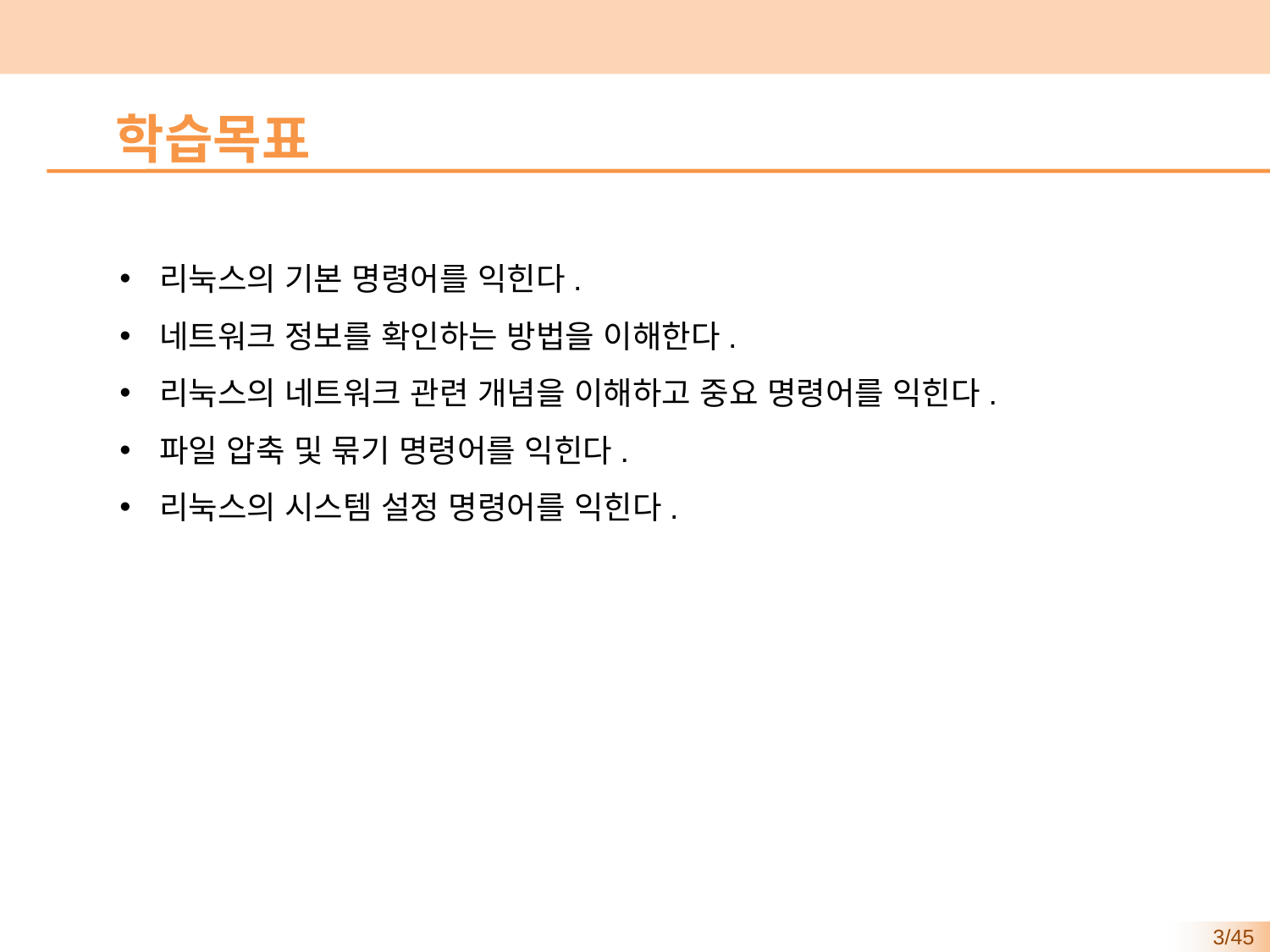

학습목표

리눅스의 기본 명령어를 익힌다.
네트워크 정보를 확인하는 방법을 이해한다.
리눅스의 네트워크 관련 개념을 이해하고 중요 명령어를 익힌다.
파일 압축 및 묶기 명령어를 익힌다.
리눅스의 시스템 설정 명령어를 익힌다.